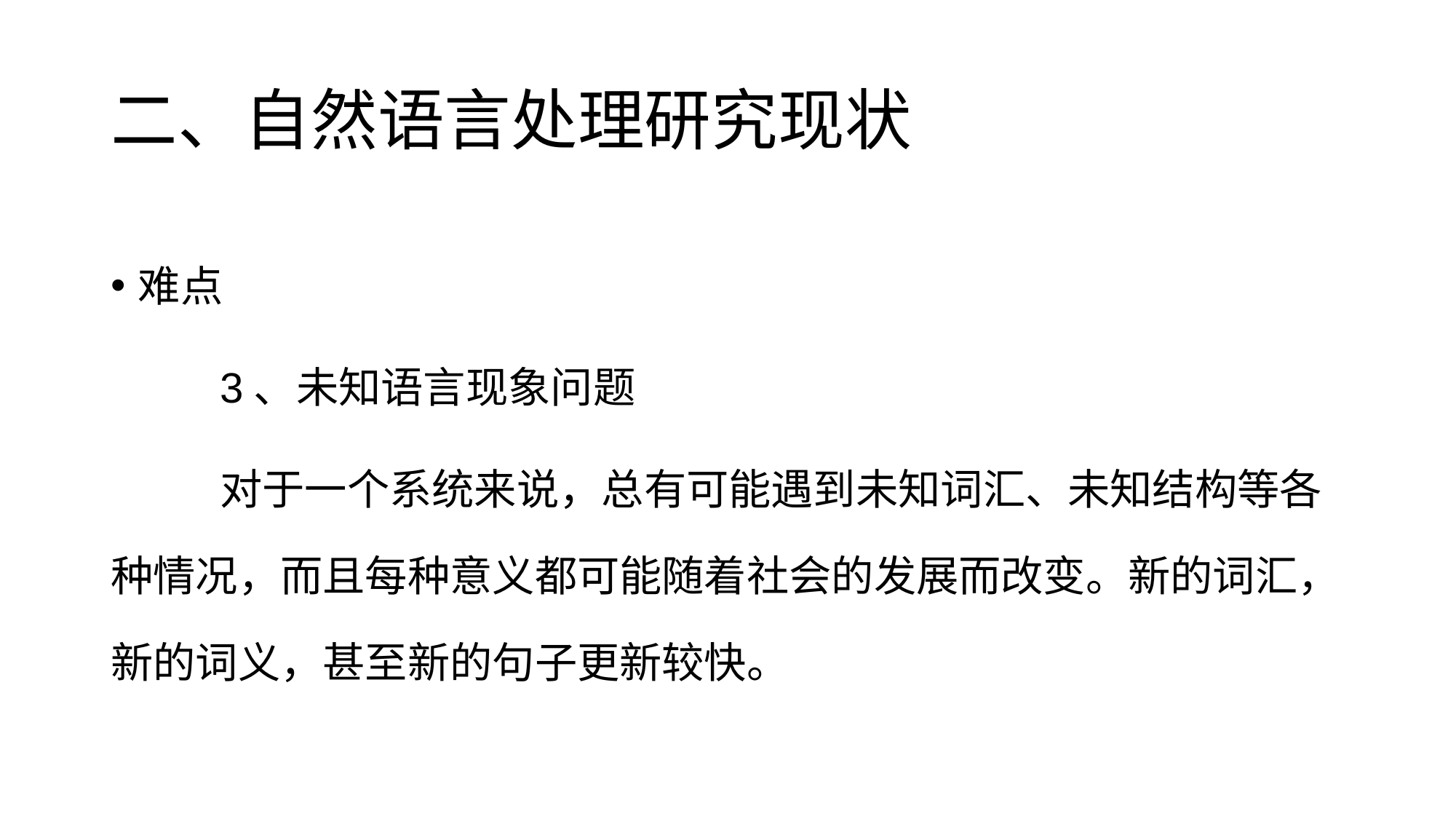

# 二、自然语言处理研究现状
难点
	3、未知语言现象问题
	对于一个系统来说，总有可能遇到未知词汇、未知结构等各种情况，而且每种意义都可能随着社会的发展而改变。新的词汇，新的词义，甚至新的句子更新较快。